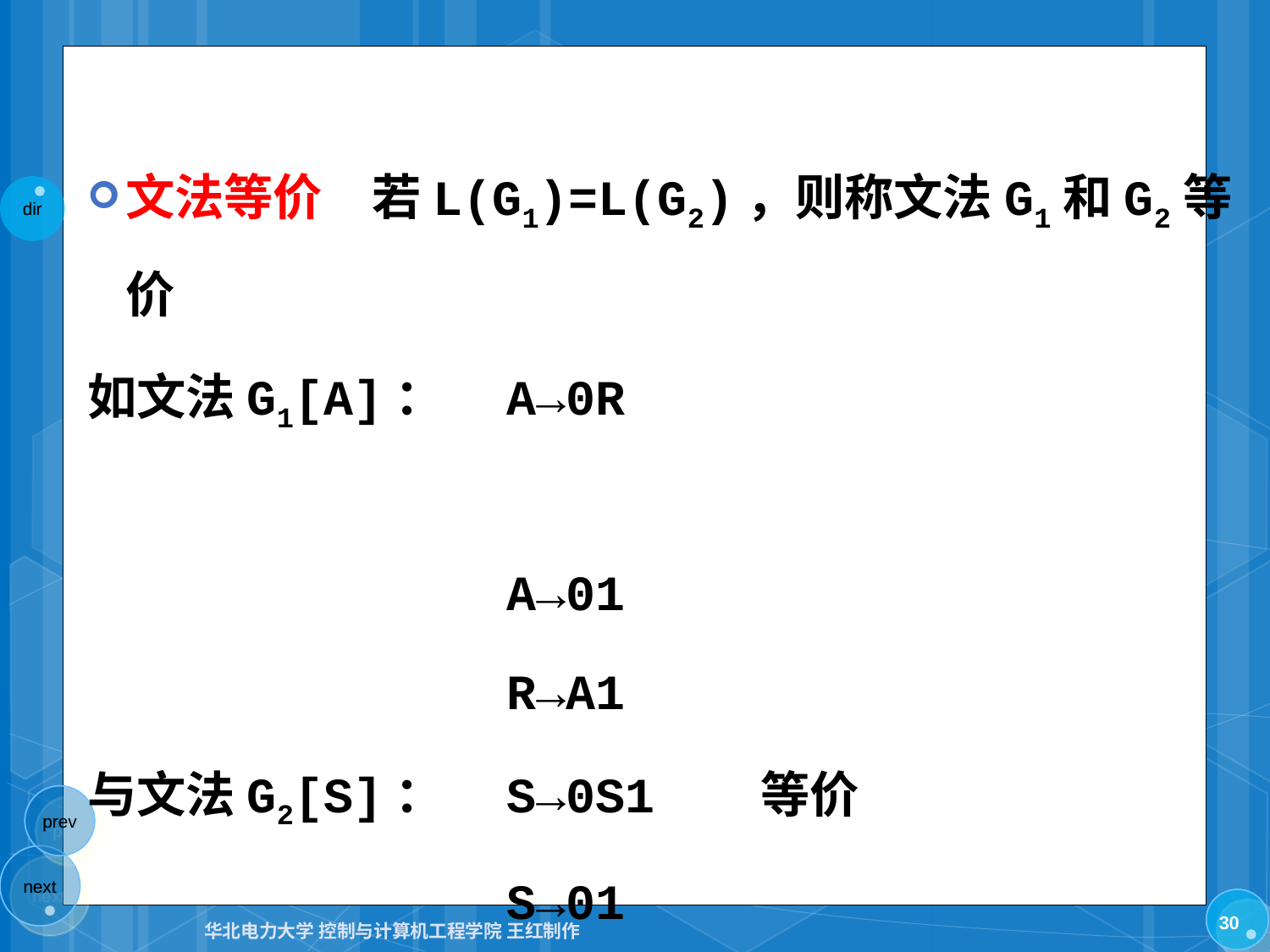

文法等价　若L(G1)=L(G2)，则称文法G1和G2等价
如文法G1[A]：	A→0R
				A→01
	          	R→A1
与文法G2[S]：	S→0S1 	等价
				S→01
30
华北电力大学 控制与计算机工程学院 王红制作